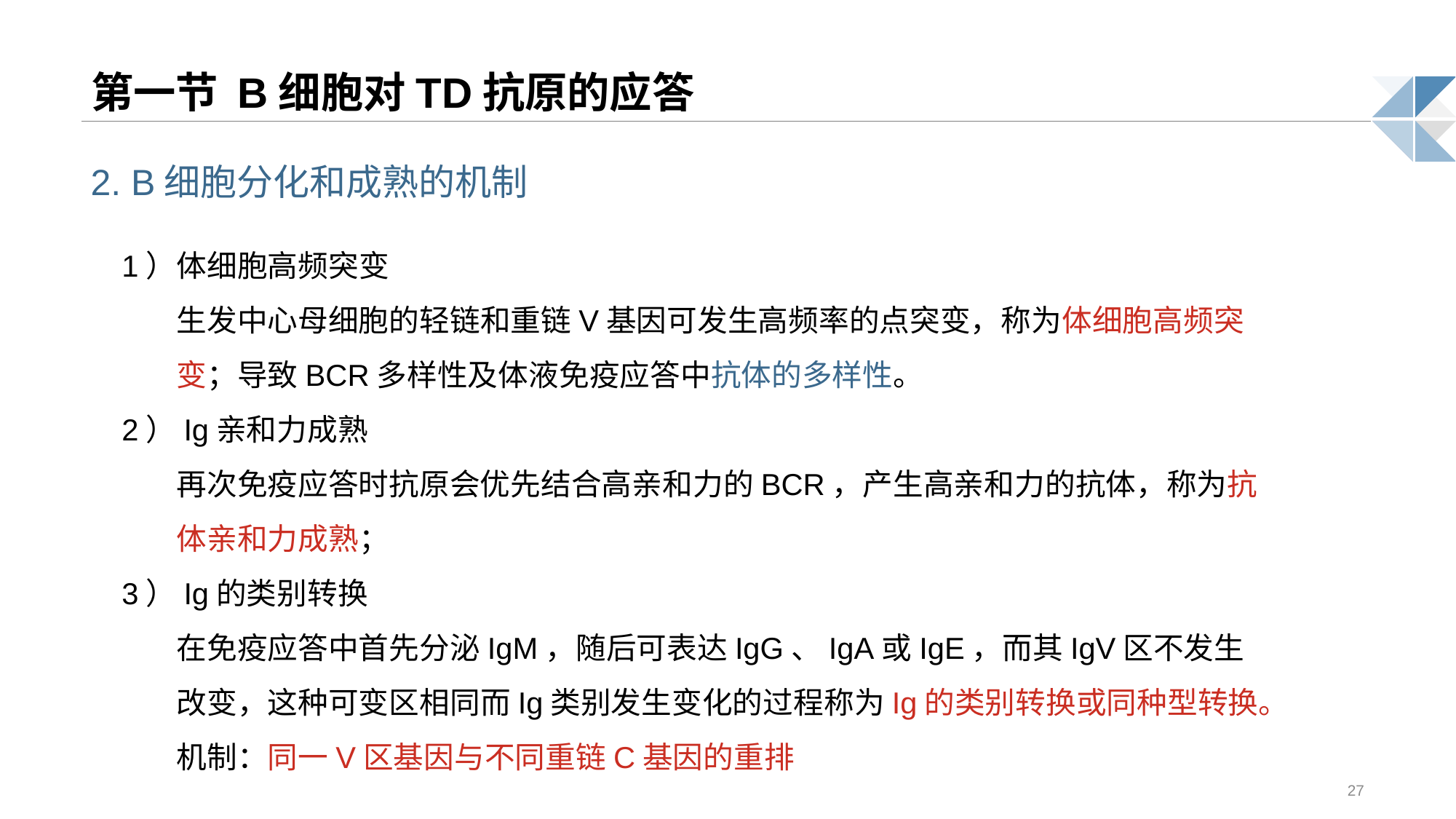

# 第一节 B细胞对TD抗原的应答
2. B细胞分化和成熟的机制
1）体细胞高频突变
生发中心母细胞的轻链和重链V基因可发生高频率的点突变，称为体细胞高频突变；导致BCR多样性及体液免疫应答中抗体的多样性。
2）Ig亲和力成熟
再次免疫应答时抗原会优先结合高亲和力的BCR，产生高亲和力的抗体，称为抗体亲和力成熟；
3）Ig的类别转换
在免疫应答中首先分泌IgM，随后可表达IgG、IgA或IgE，而其IgV区不发生改变，这种可变区相同而Ig类别发生变化的过程称为Ig的类别转换或同种型转换。
机制：同一V区基因与不同重链C基因的重排
27